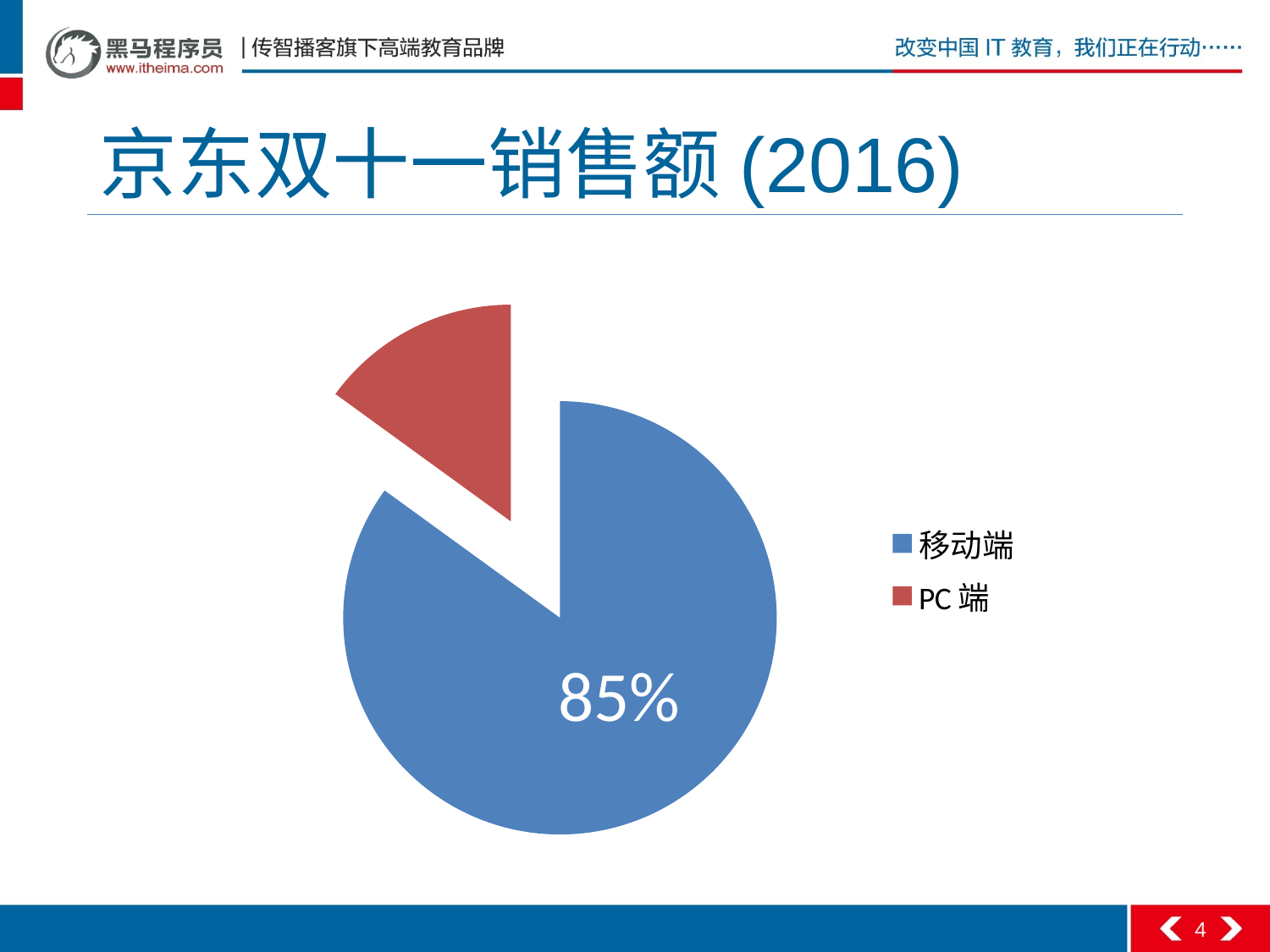

# 京东双十一销售额(2016)

### Chart

| Category | 销售额 | 列1 |
|---|---|---|
| 移动端 | 0.8500000000000001 | None |
| PC端 | 0.15000000000000002 | None |
85%
4